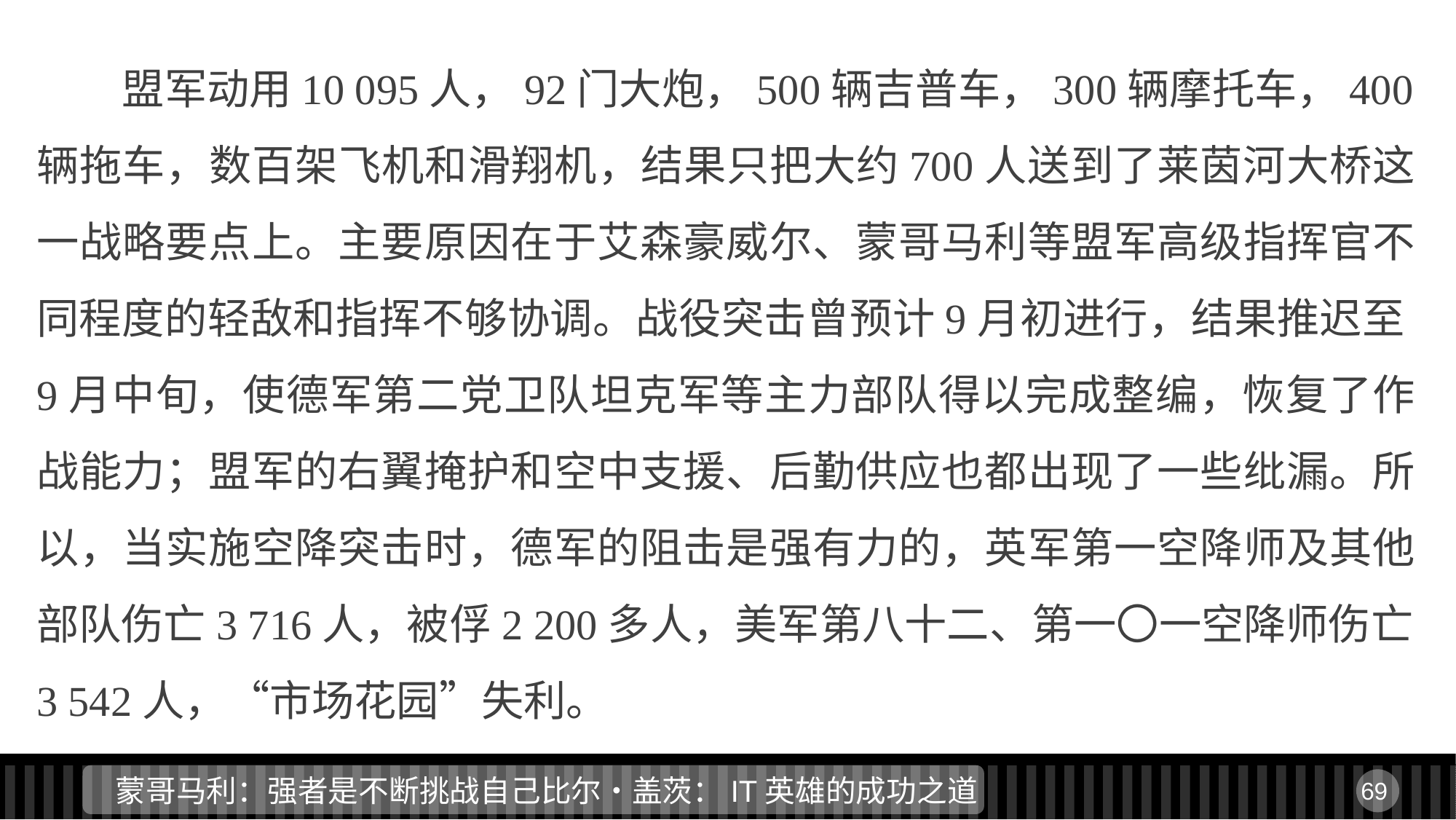

盟军动用10 095人，92门大炮，500辆吉普车，300辆摩托车，400辆拖车，数百架飞机和滑翔机，结果只把大约700人送到了莱茵河大桥这一战略要点上。主要原因在于艾森豪威尔、蒙哥马利等盟军高级指挥官不同程度的轻敌和指挥不够协调。战役突击曾预计9月初进行，结果推迟至9月中旬，使德军第二党卫队坦克军等主力部队得以完成整编，恢复了作战能力；盟军的右翼掩护和空中支援、后勤供应也都出现了一些纰漏。所以，当实施空降突击时，德军的阻击是强有力的，英军第一空降师及其他部队伤亡3 716人，被俘2 200多人，美军第八十二、第一〇一空降师伤亡3 542人，“市场花园”失利。